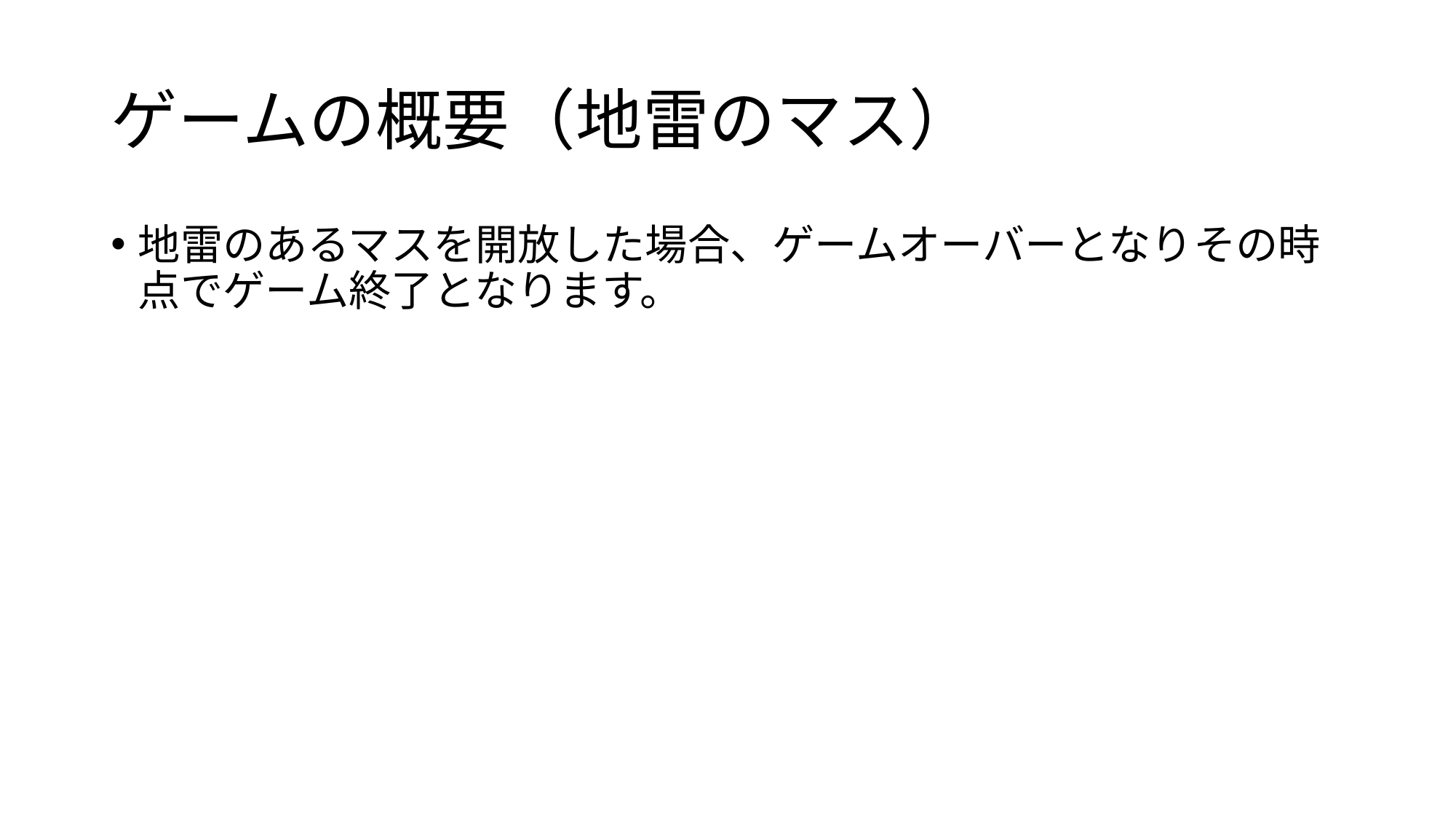

# ゲームの概要（地雷のマス）
地雷のあるマスを開放した場合、ゲームオーバーとなりその時点でゲーム終了となります。